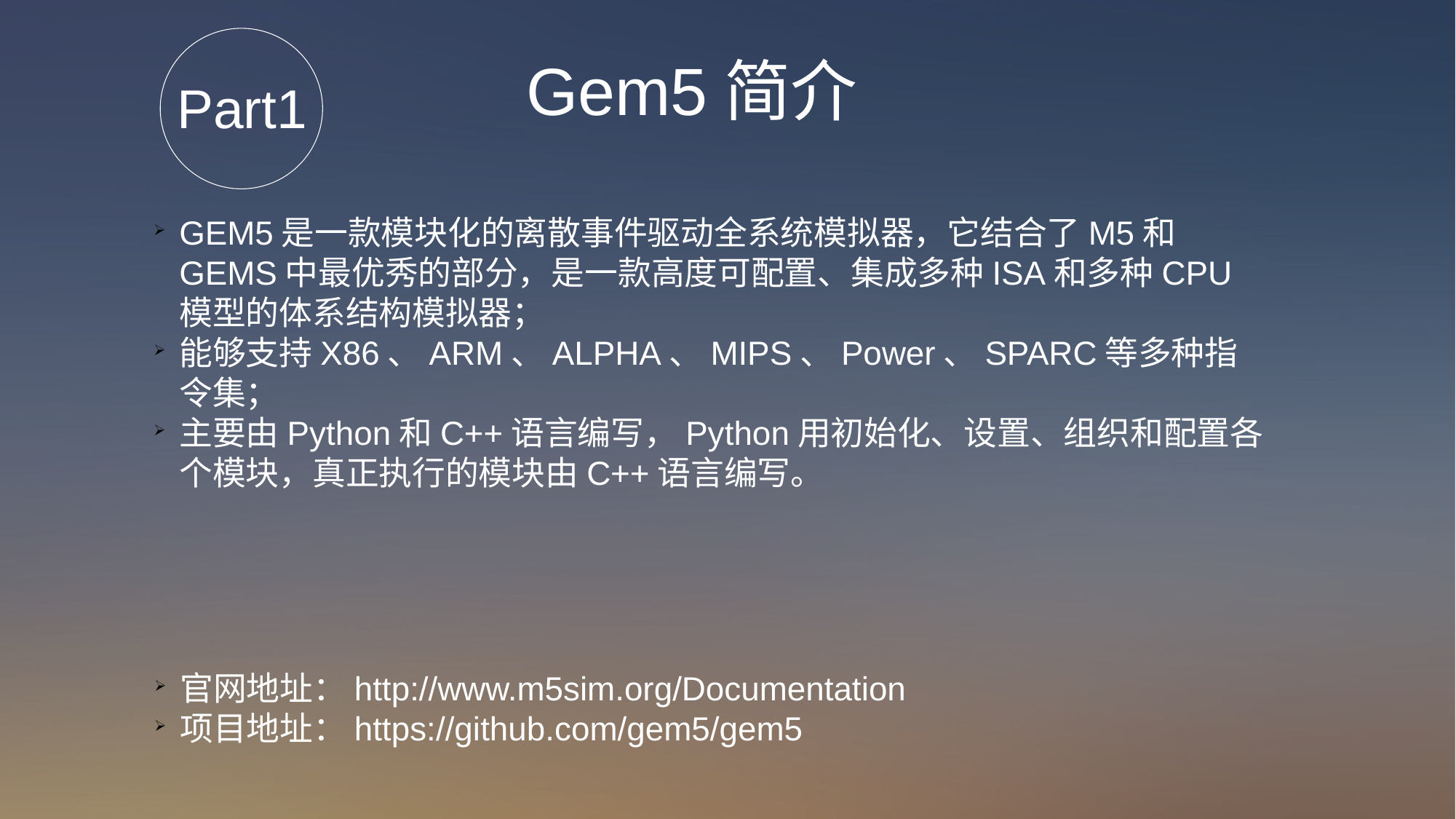

Gem5简介
Part1
GEM5是一款模块化的离散事件驱动全系统模拟器，它结合了M5和GEMS中最优秀的部分，是一款高度可配置、集成多种ISA和多种CPU模型的体系结构模拟器；
能够支持X86、ARM、ALPHA、MIPS、Power、SPARC等多种指令集；
主要由Python和C++语言编写，Python用初始化、设置、组织和配置各个模块，真正执行的模块由C++语言编写。
官网地址：http://www.m5sim.org/Documentation
项目地址：https://github.com/gem5/gem5